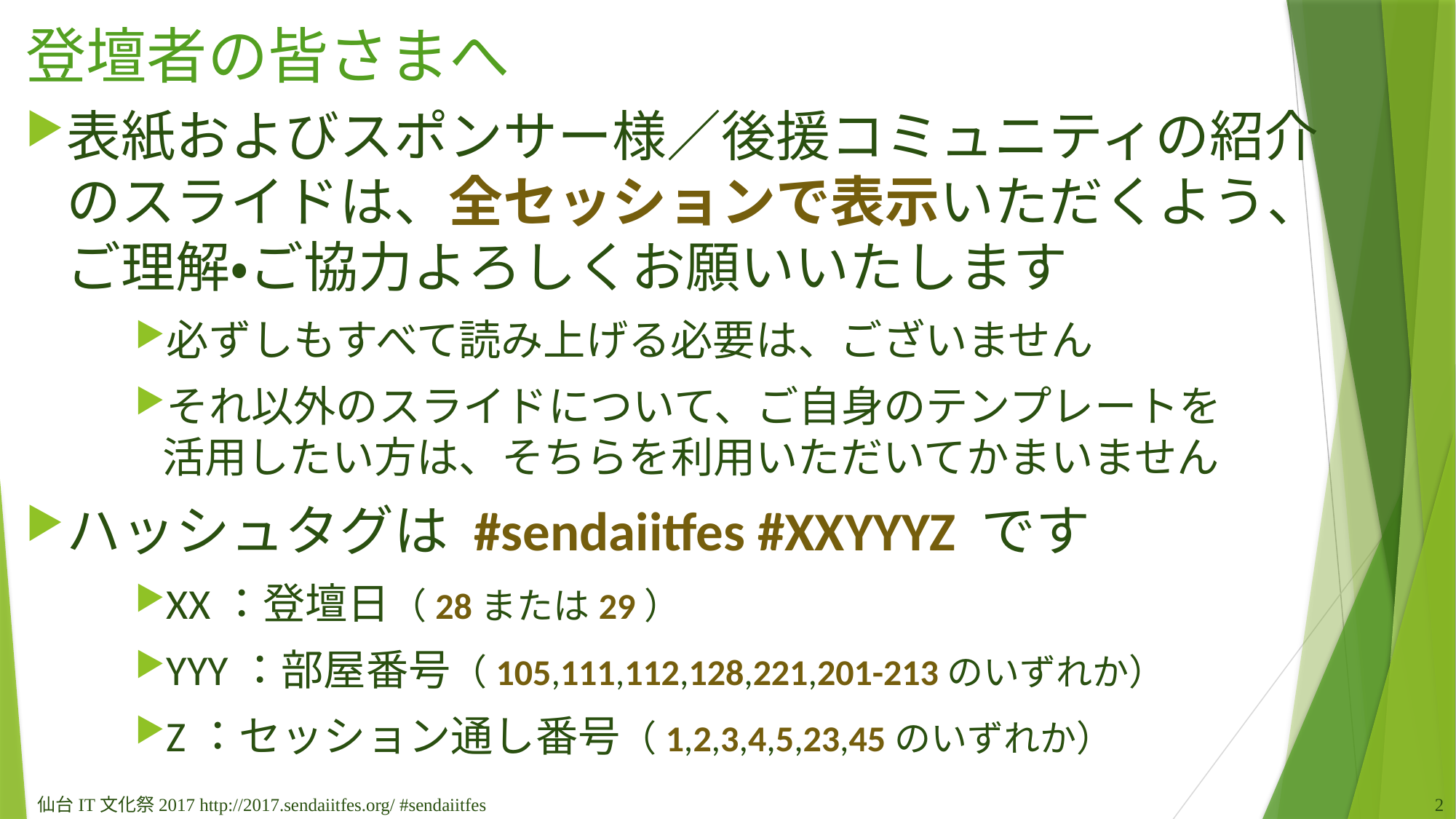

# 登壇者の皆さまへ
表紙およびスポンサー様／後援コミュニティの紹介
のスライドは、全セッションで表示いただくよう、
ご理解・ご協力よろしくお願いいたします
必ずしもすべて読み上げる必要は、ございません
それ以外のスライドについて、ご自身のテンプレートを
活用したい方は、そちらを利用いただいてかまいません
ハッシュタグは #sendaiitfes #XXYYYZ です
XX：登壇日（28または29）
YYY：部屋番号（105,111,112,128,221,201-213のいずれか）
Z：セッション通し番号（1,2,3,4,5,23,45のいずれか）

仙台IT文化祭2017 http://2017.sendaiitfes.org/ #sendaiitfes
2